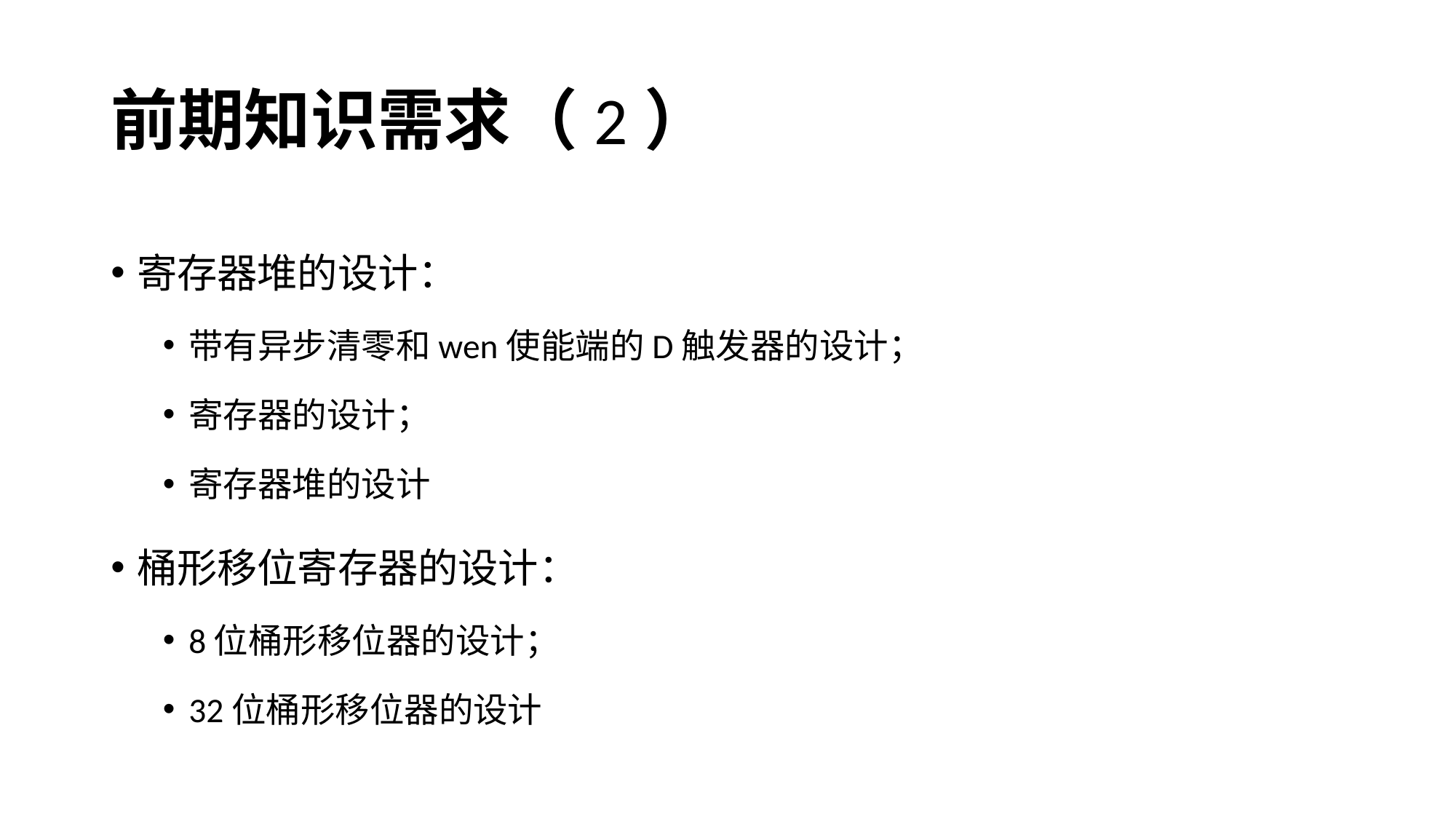

# 前期知识需求（2）
寄存器堆的设计：
带有异步清零和wen使能端的D触发器的设计；
寄存器的设计；
寄存器堆的设计
桶形移位寄存器的设计：
8位桶形移位器的设计；
32位桶形移位器的设计